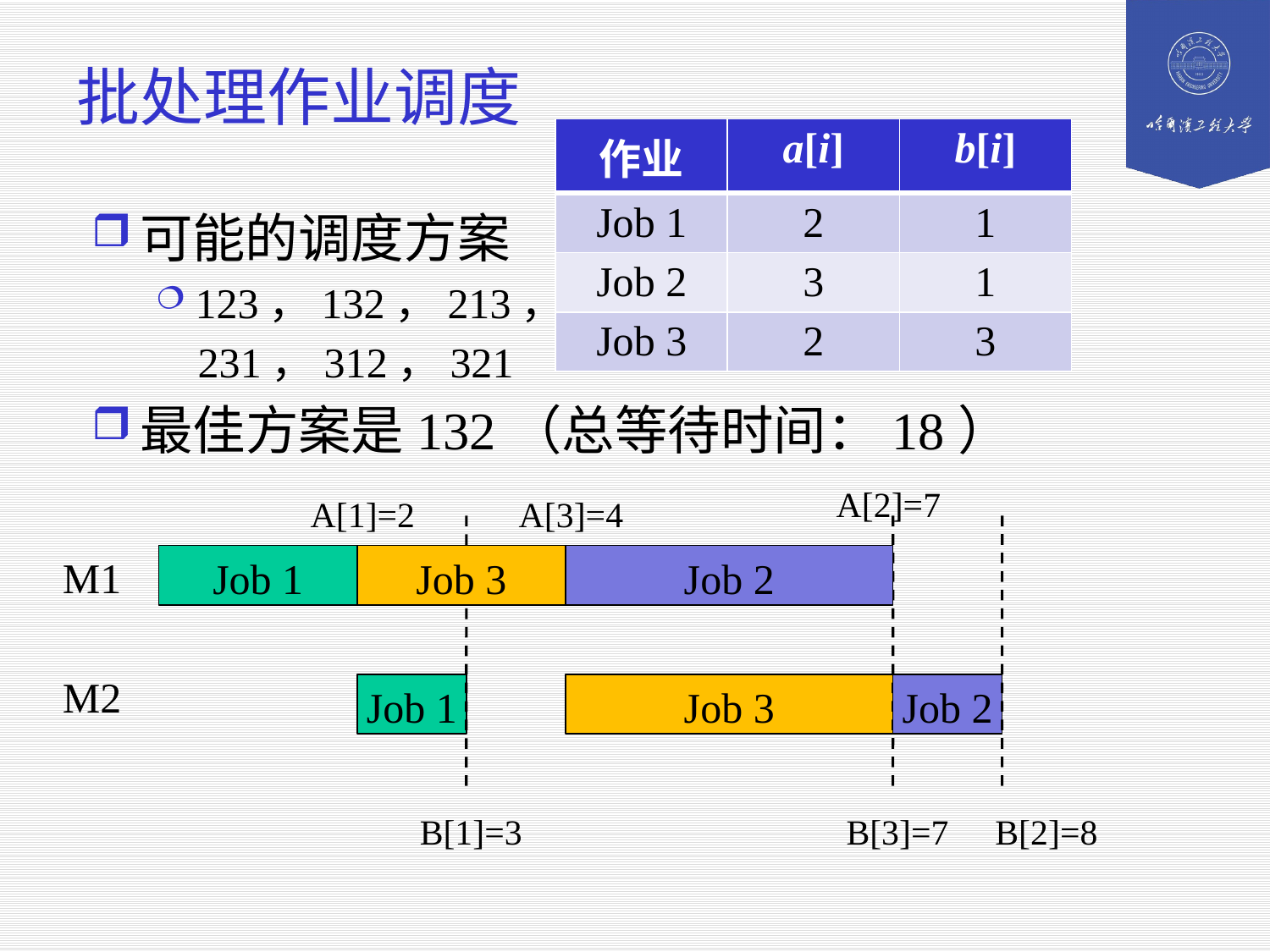

# 批处理作业调度
| 作业 | a[i] | b[i] |
| --- | --- | --- |
| Job 1 | 2 | 1 |
| Job 2 | 3 | 1 |
| Job 3 | 2 | 3 |
可能的调度方案
123，132，213，
    231，312，321
最佳方案是132（总等待时间：18）

A[2]=7
A[1]=2
A[3]=4
M1
Job 1
Job 3
Job 2
M2
Job 1
Job 3
Job 2
B[1]=3
B[3]=7
B[2]=8